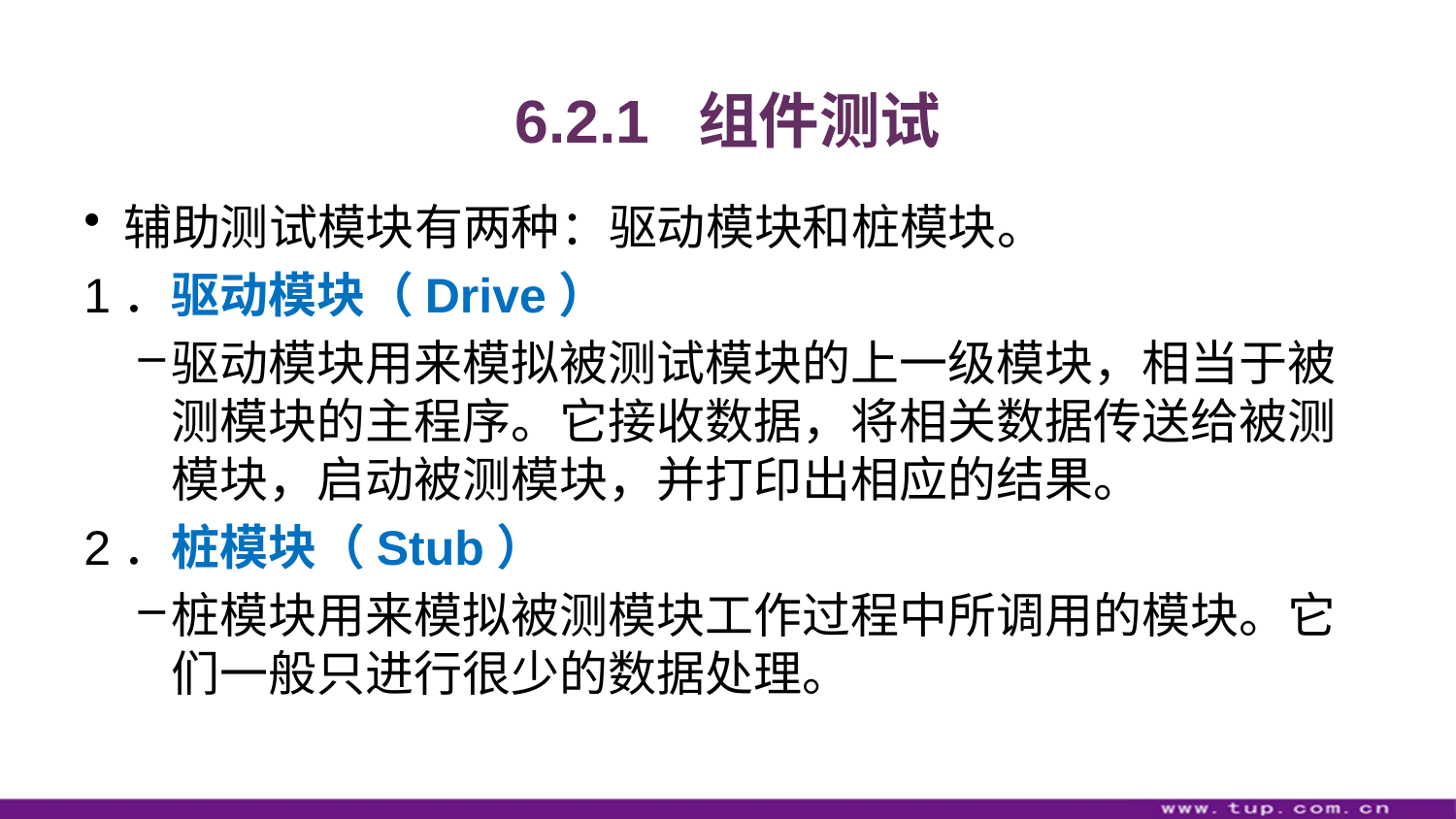

# 6.2.1  组件测试
辅助测试模块有两种：驱动模块和桩模块。
1．驱动模块（Drive）
驱动模块用来模拟被测试模块的上一级模块，相当于被测模块的主程序。它接收数据，将相关数据传送给被测模块，启动被测模块，并打印出相应的结果。
2．桩模块（Stub）
桩模块用来模拟被测模块工作过程中所调用的模块。它们一般只进行很少的数据处理。